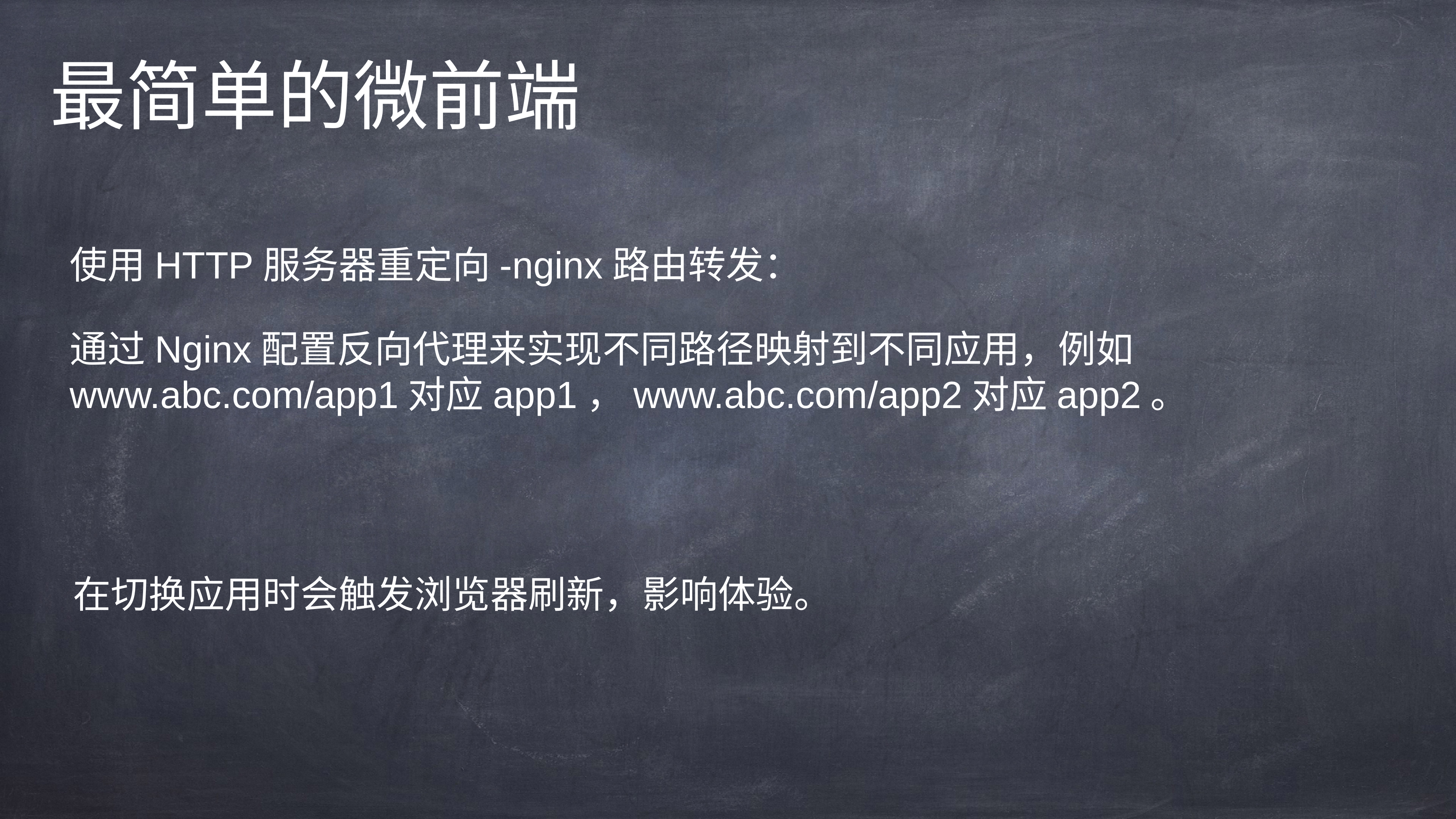

# 最简单的微前端
使用HTTP服务器重定向-nginx路由转发：
通过Nginx配置反向代理来实现不同路径映射到不同应用，例如www.abc.com/app1对应app1，www.abc.com/app2对应app2。
在切换应用时会触发浏览器刷新，影响体验。